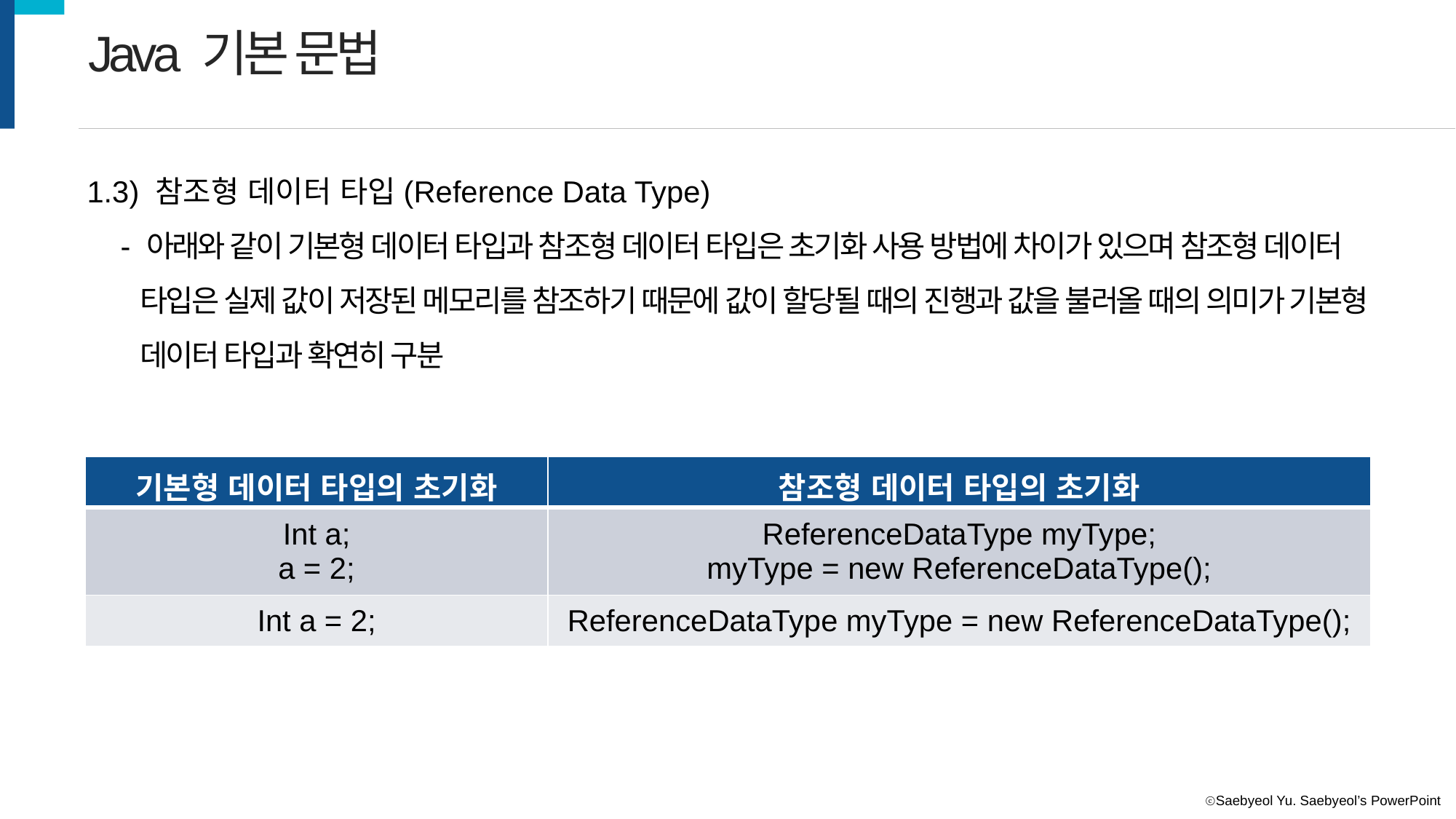

Java 기본 문법
1.3) 참조형 데이터 타입(Reference Data Type)
    - 아래와 같이 기본형 데이터 타입과 참조형 데이터 타입은 초기화 사용 방법에 차이가 있으며 참조형 데이터 타입은 실제 값이 저장된 메모리를 참조하기 때문에 값이 할당될 때의 진행과 값을 불러올 때의 의미가 기본형 데이터 타입과 확연히 구분
| 기본형 데이터 타입의 초기화 | 참조형 데이터 타입의 초기화 |
| --- | --- |
| Int a; a = 2; | ReferenceDataType myType; myType = new ReferenceDataType(); |
| Int a = 2; | ReferenceDataType myType = new ReferenceDataType(); |